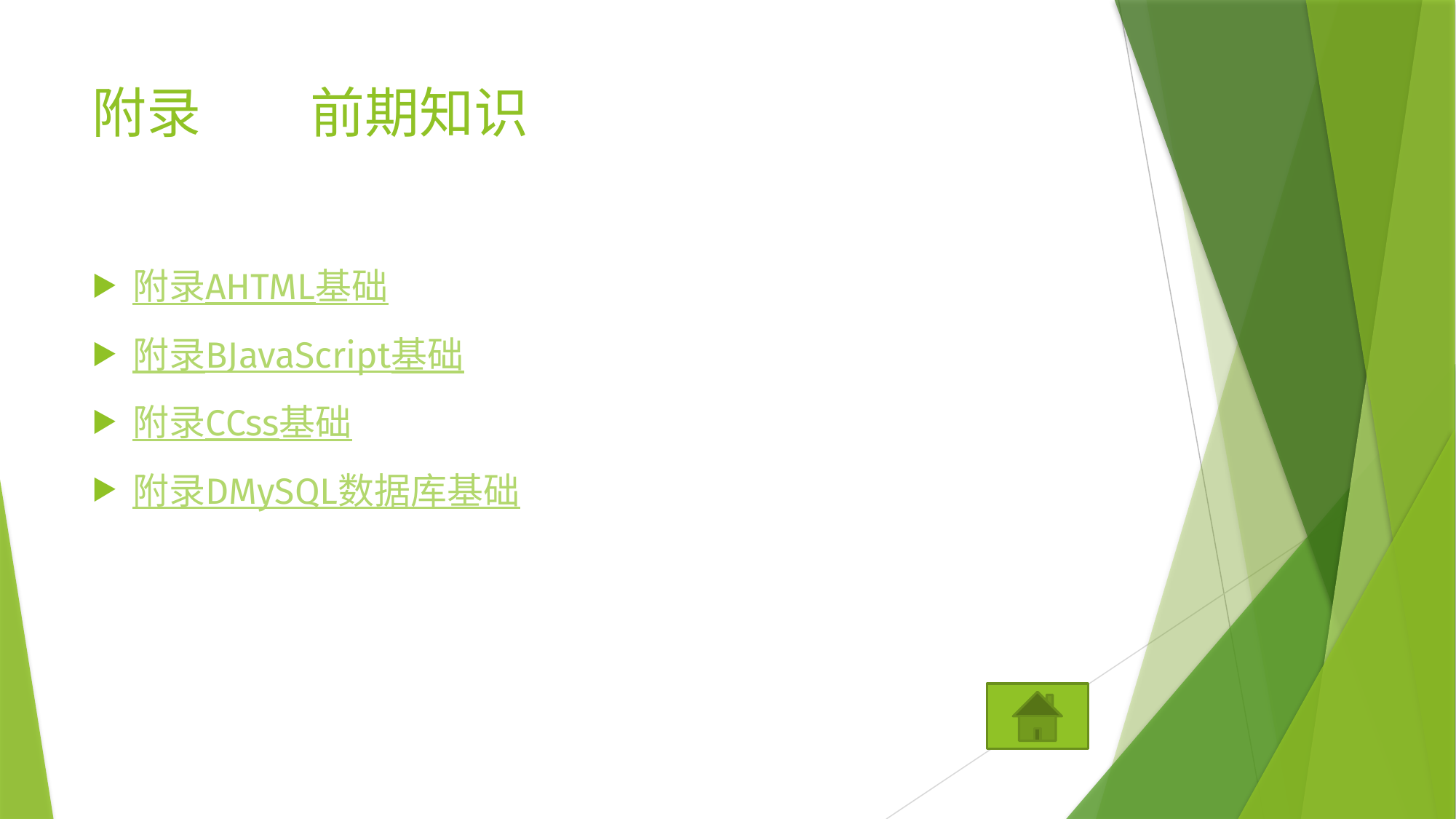

# 附录	前期知识
附录A	HTML基础
附录B	JavaScript基础
附录C	Css基础
附录D	MySQL数据库基础